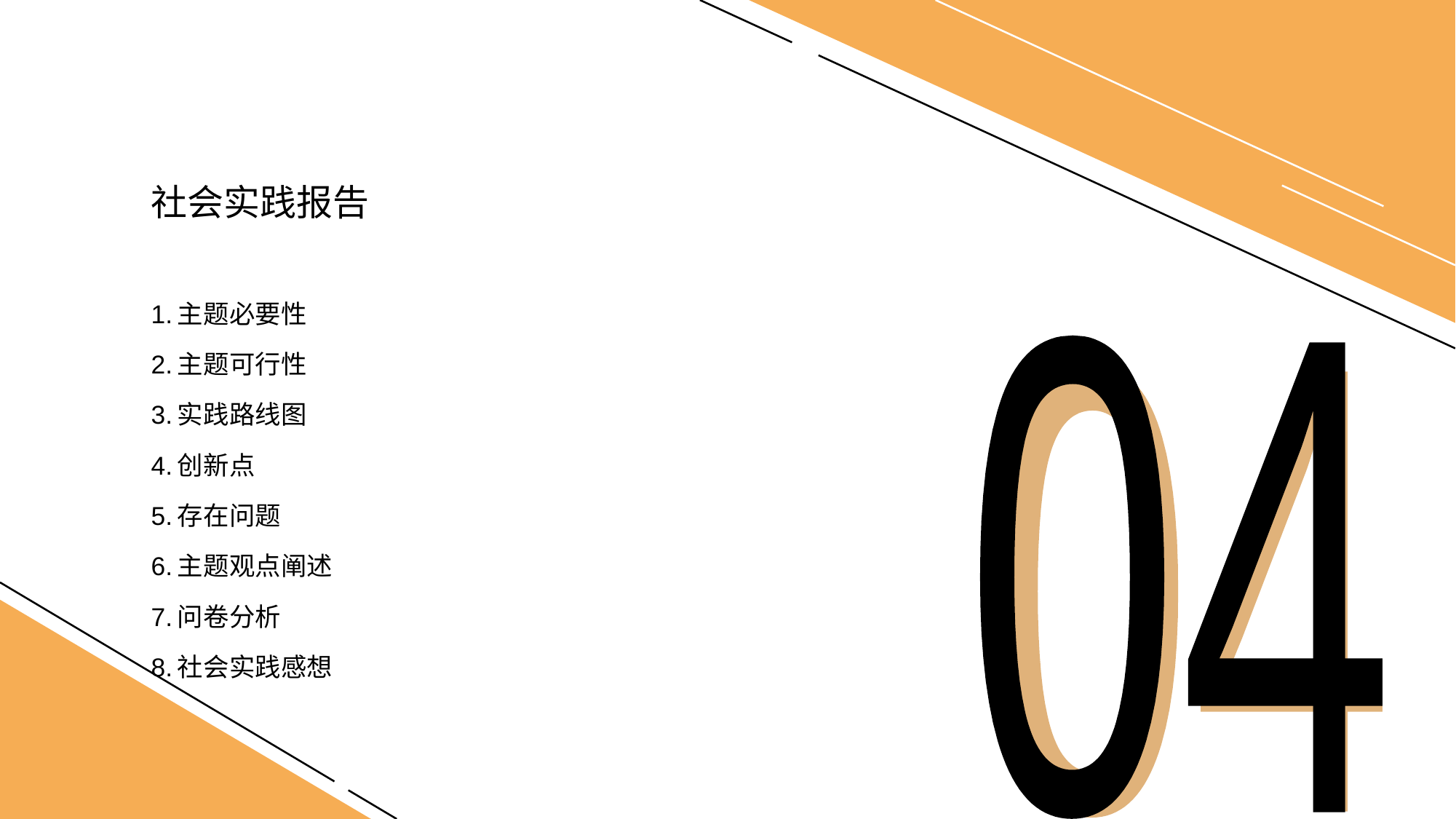

# 社会实践报告
1.主题必要性
2.主题可行性
3.实践路线图
4.创新点
5.存在问题
6.主题观点阐述
7.问卷分析
8.社会实践感想
04
04